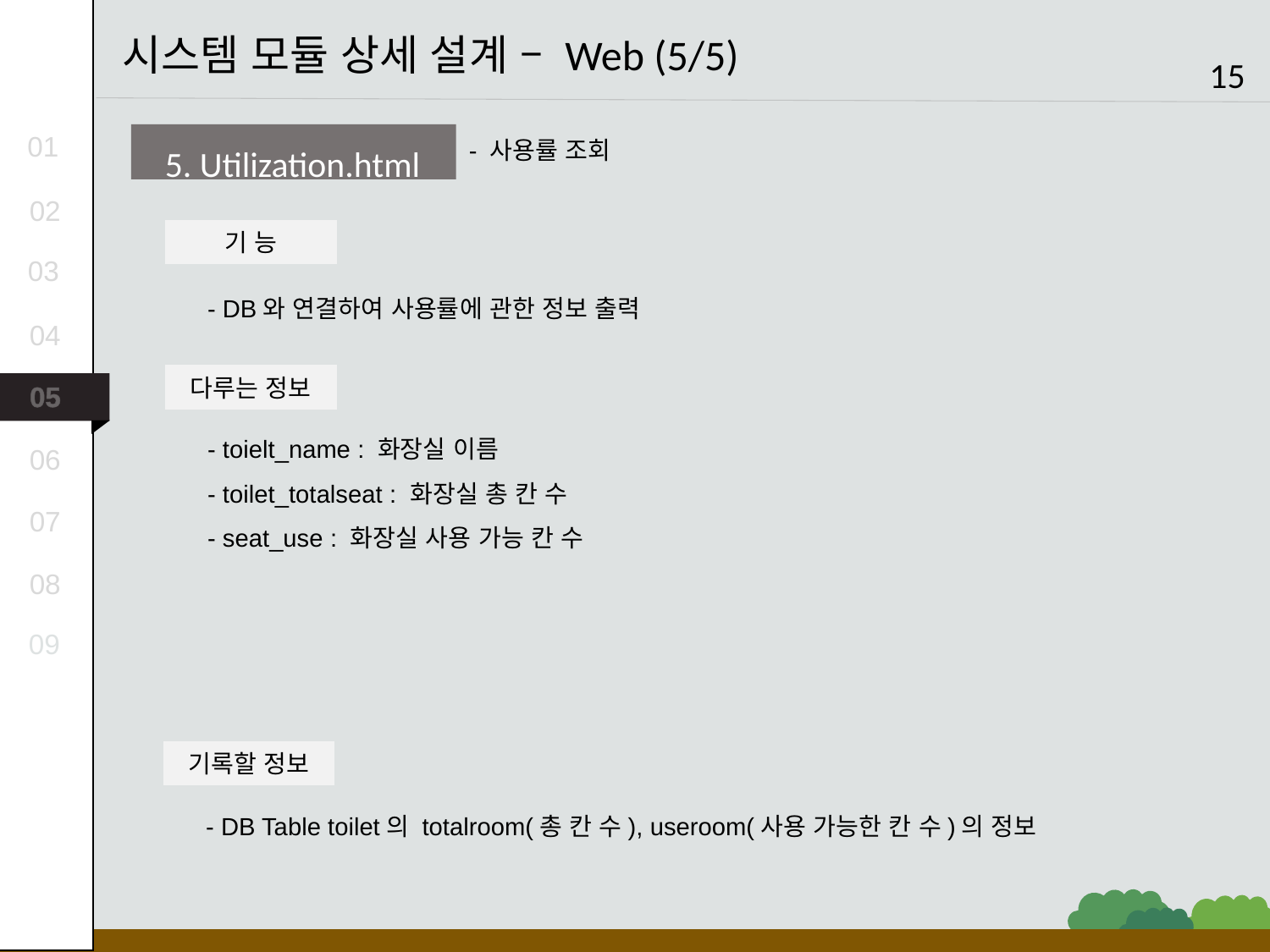

시스템 모듈 상세 설계 – Web (5/5)
15
5. Utilization.html

- 사용률 조회
기 능
- DB와 연결하여 사용률에 관한 정보 출력
다루는 정보
- toielt_name : 화장실 이름
- toilet_totalseat : 화장실 총 칸 수
- seat_use : 화장실 사용 가능 칸 수
기록할 정보
- DB Table toilet의 totalroom(총 칸 수), useroom(사용 가능한 칸 수)의 정보
01
02
03

04
05

06
07
08
09